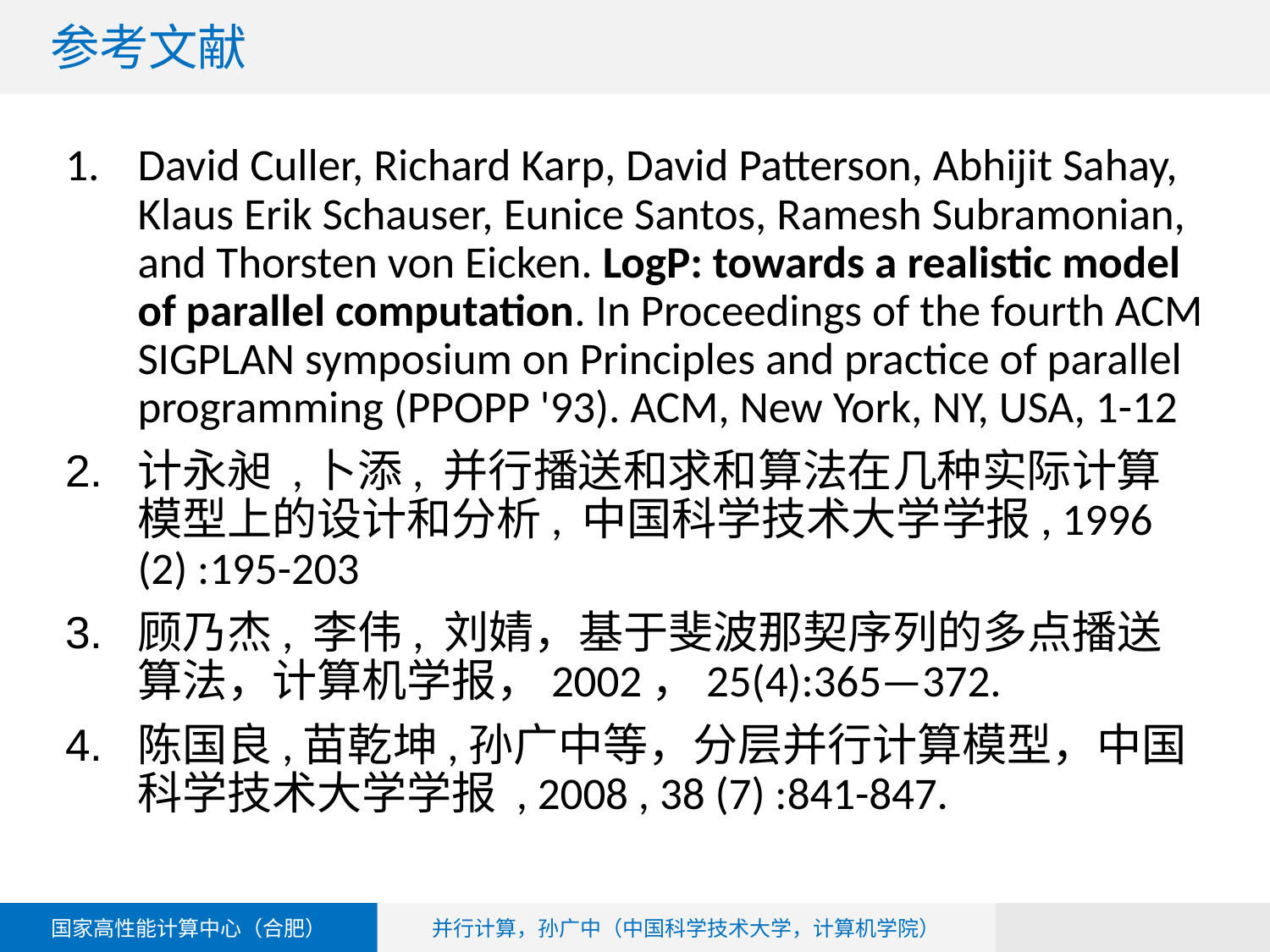

# 参考文献
David Culler, Richard Karp, David Patterson, Abhijit Sahay, Klaus Erik Schauser, Eunice Santos, Ramesh Subramonian, and Thorsten von Eicken. LogP: towards a realistic model of parallel computation. In Proceedings of the fourth ACM SIGPLAN symposium on Principles and practice of parallel programming (PPOPP '93). ACM, New York, NY, USA, 1-12
计永昶 ,卜添, 并行播送和求和算法在几种实际计算模型上的设计和分析, 中国科学技术大学学报, 1996 (2) :195-203
顾乃杰, 李伟, 刘婧，基于斐波那契序列的多点播送算法，计算机学报，2002，25(4):365—372.
陈国良,苗乾坤,孙广中等，分层并行计算模型，中国科学技术大学学报 , 2008 , 38 (7) :841-847.

34